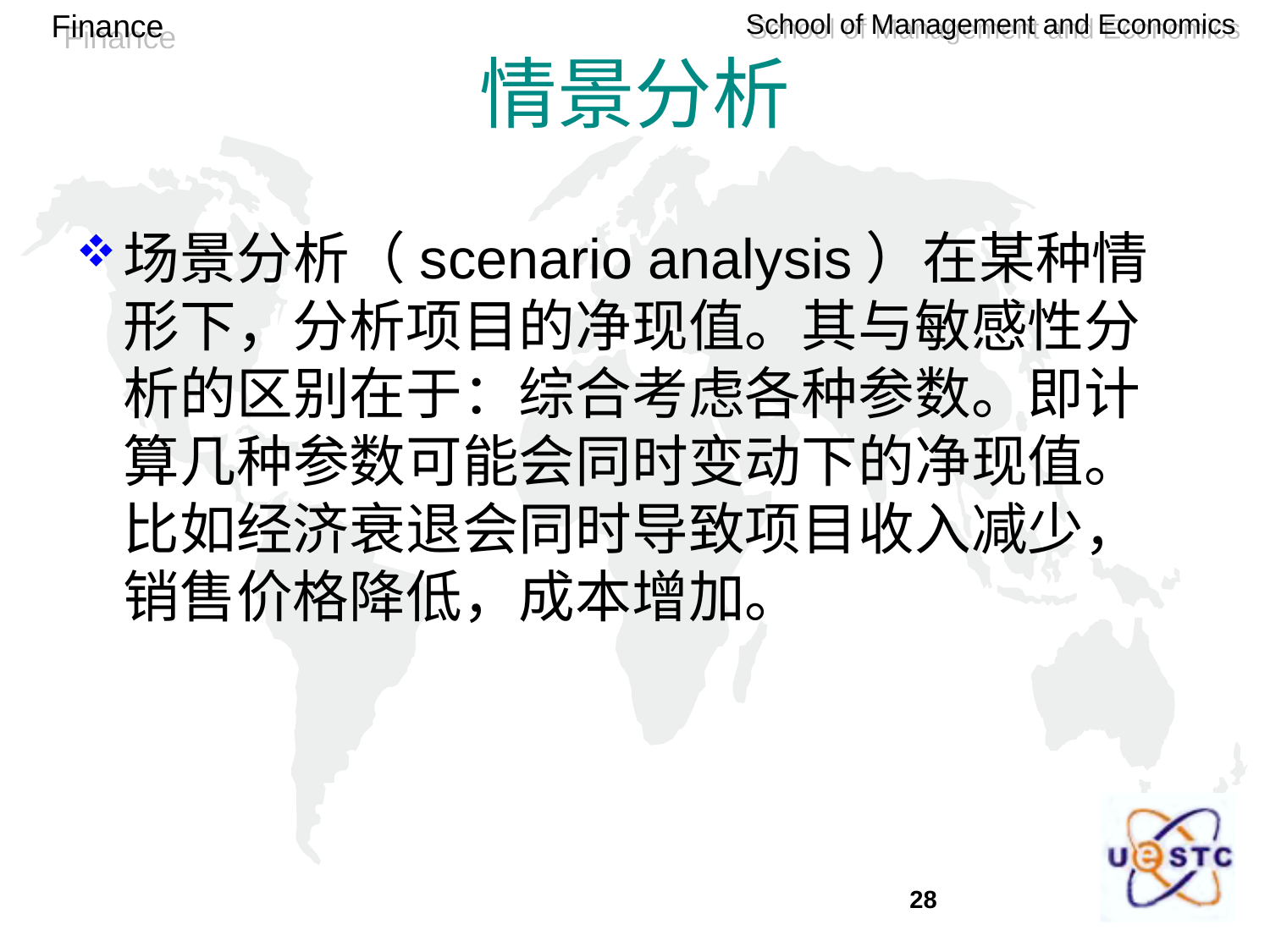

# 情景分析
场景分析（scenario analysis）在某种情形下，分析项目的净现值。其与敏感性分析的区别在于：综合考虑各种参数。即计算几种参数可能会同时变动下的净现值。比如经济衰退会同时导致项目收入减少，销售价格降低，成本增加。